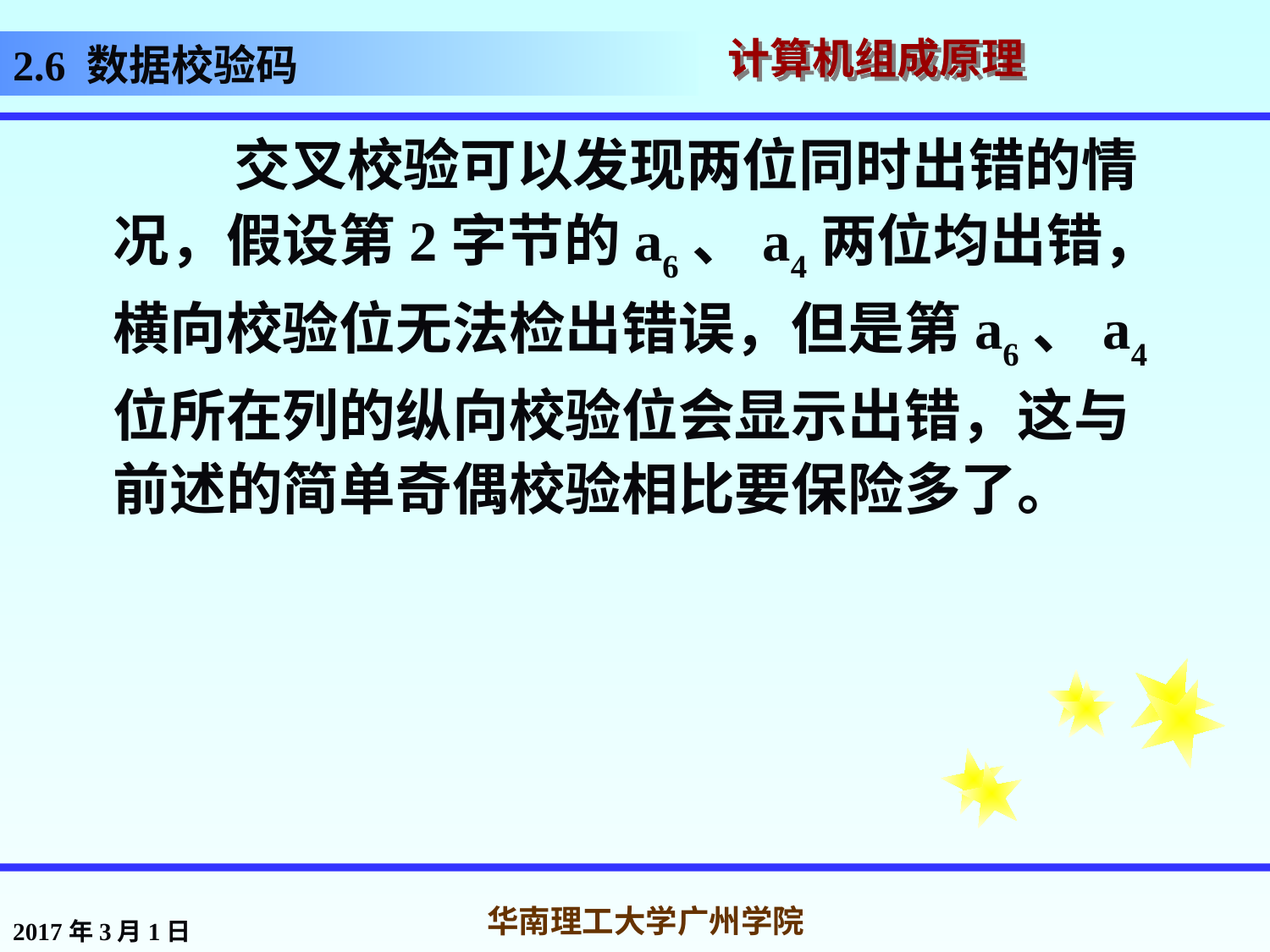

# 2.6 数据校验码
            交叉校验可以发现两位同时出错的情况，假设第2字节的a6、a4两位均出错，横向校验位无法检出错误，但是第a6、a4位所在列的纵向校验位会显示出错，这与前述的简单奇偶校验相比要保险多了。

2017年3月1日
华南理工大学广州学院